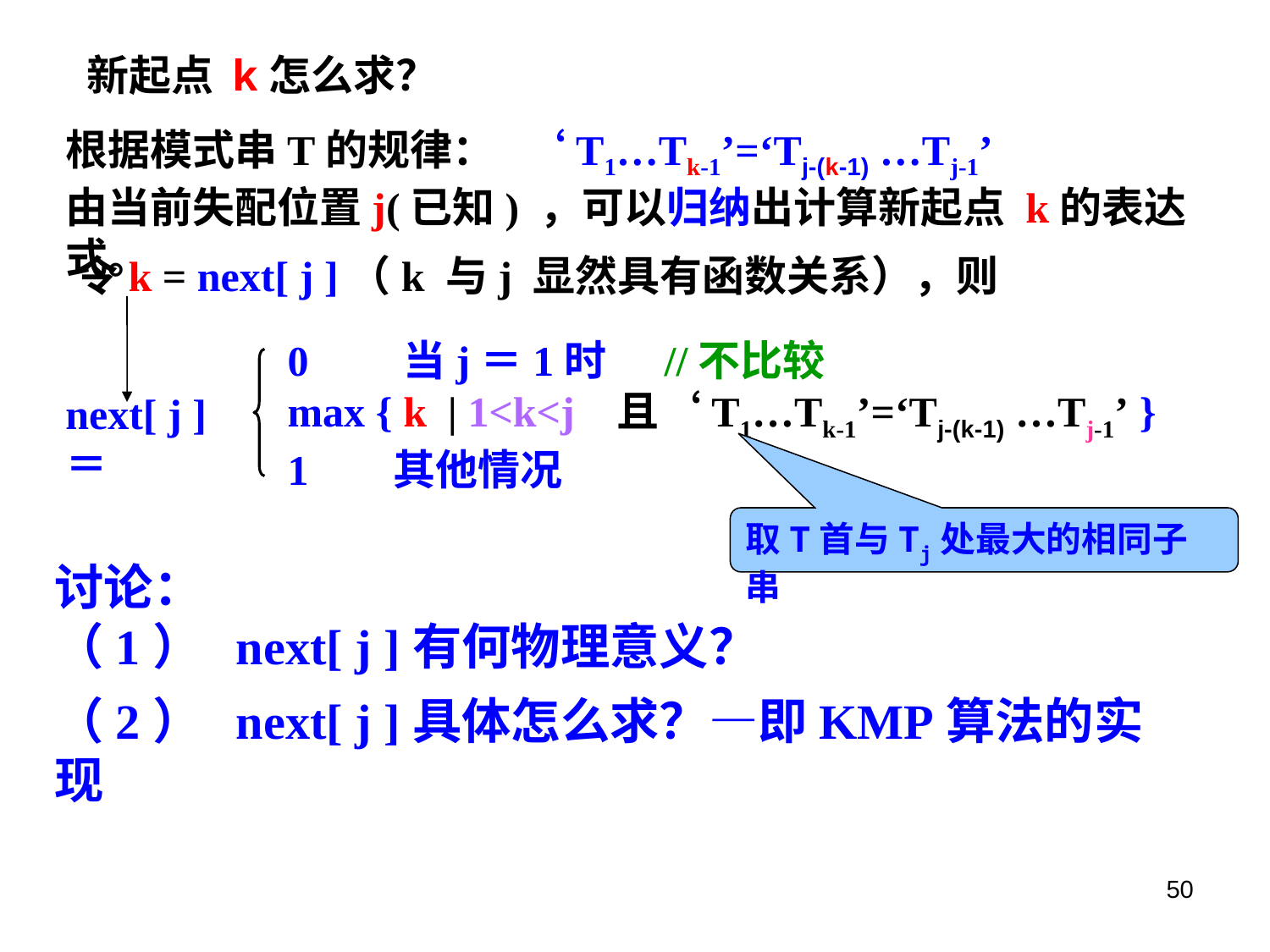

# 新起点 k怎么求？
根据模式串T的规律：   ‘T1…Tk-1’=‘Tj-(k-1) …Tj-1’
由当前失配位置j(已知) ，可以归纳出计算新起点 k的表达式。
令k = next[ j ]（k 与j 显然具有函数关系），则

0        当j＝1时     //不比较
max { k  | 1<k<j   且‘T1…Tk-1’=‘Tj-(k-1) …Tj-1’ }
1       其他情况

next[ j ]＝
取T首与Tj处最大的相同子串
讨论：
（1）  next[ j ]有何物理意义？
（2）  next[ j ]具体怎么求？—即KMP算法的实现
50